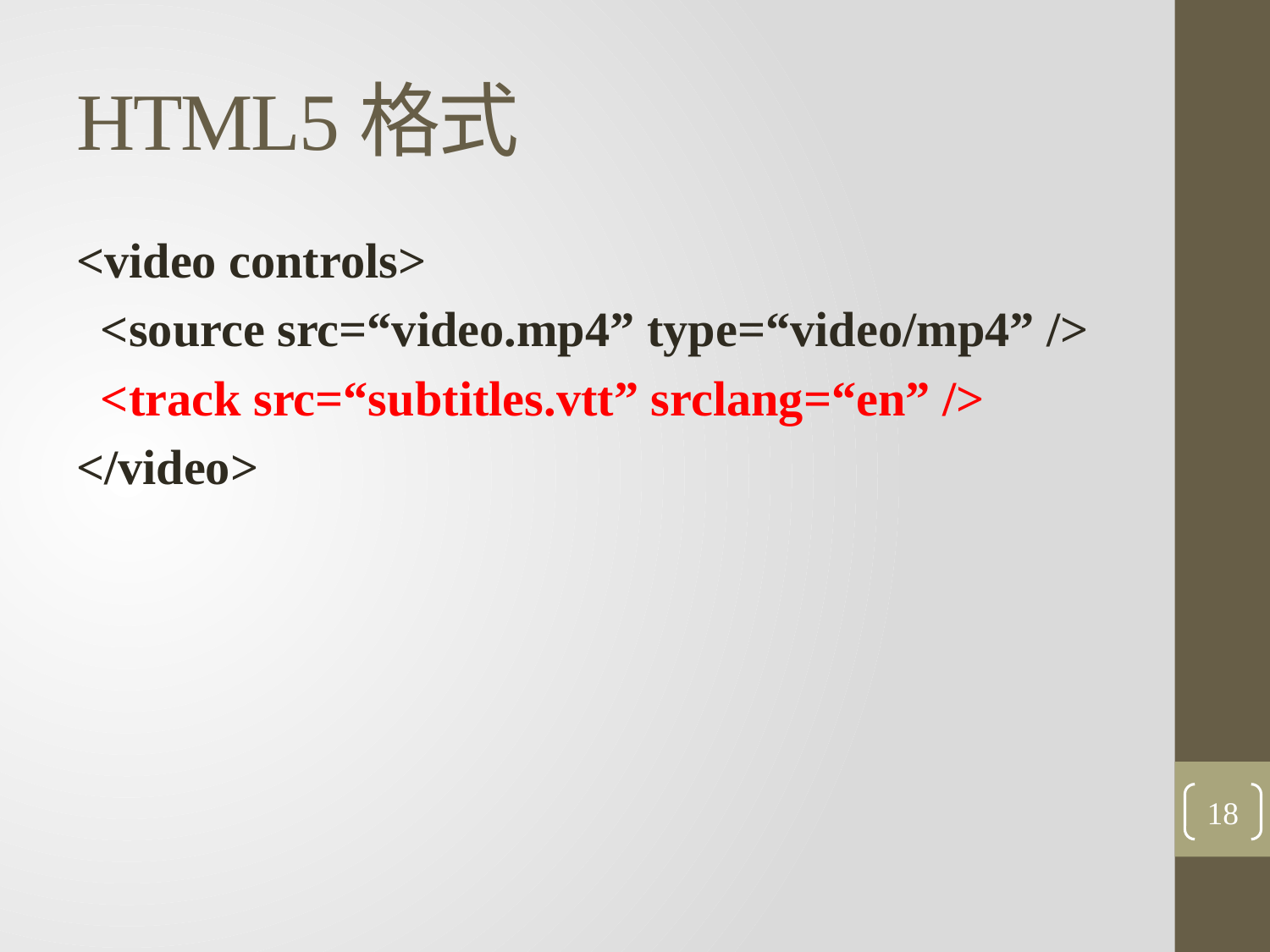

# HTML5格式
<video controls>
  <source src=“video.mp4” type=“video/mp4” />
  <track src=“subtitles.vtt” srclang=“en” />
</video>

18